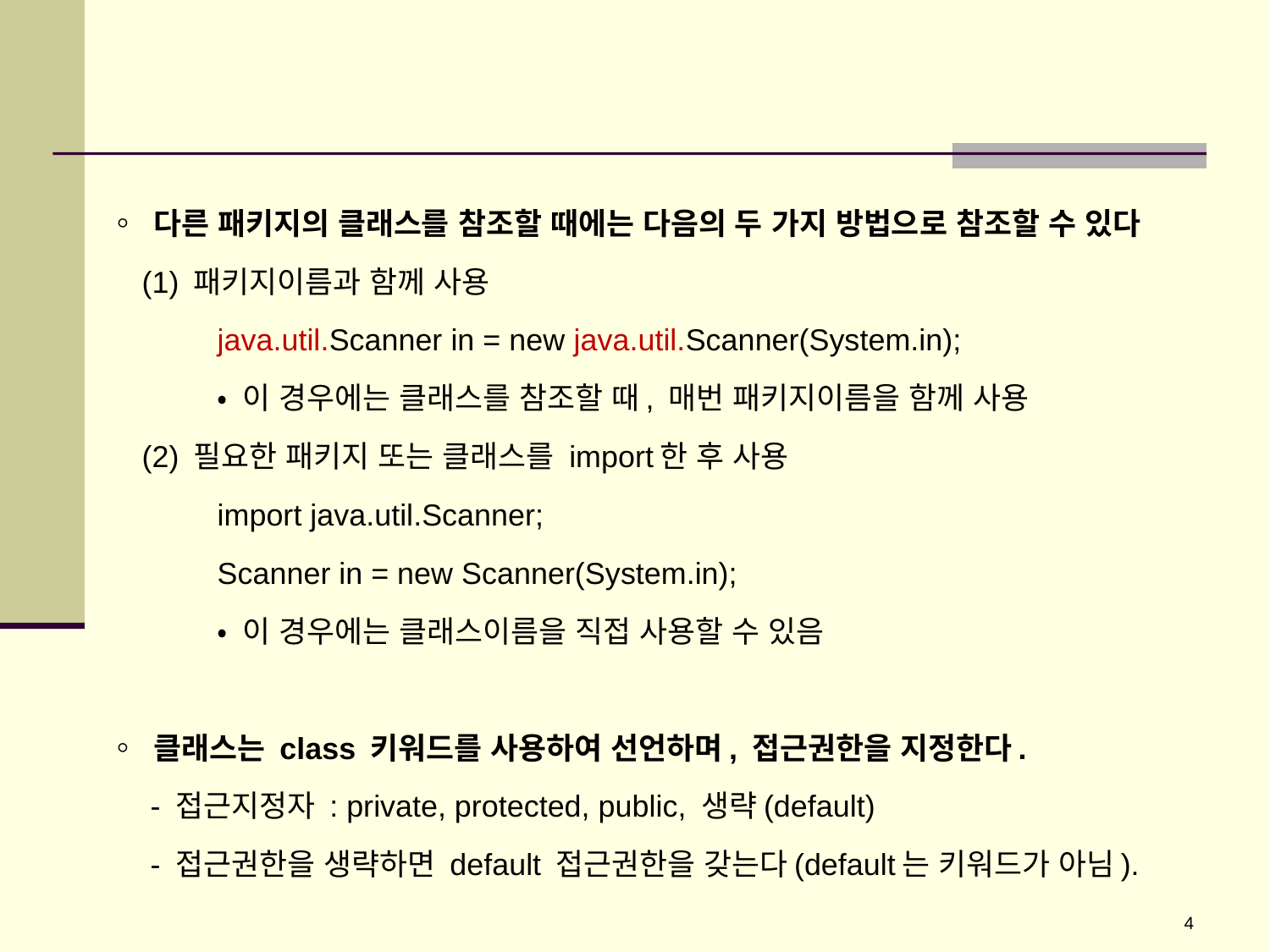

#
◦ 다른 패키지의 클래스를 참조할 때에는 다음의 두 가지 방법으로 참조할 수 있다
    (1) 패키지이름과 함께 사용
	java.util.Scanner in = new java.util.Scanner(System.in);
	• 이 경우에는 클래스를 참조할 때, 매번 패키지이름을 함께 사용
    (2) 필요한 패키지 또는 클래스를 import한 후 사용
	import java.util.Scanner;
 	Scanner in = new Scanner(System.in);
	• 이 경우에는 클래스이름을 직접 사용할 수 있음

◦ 클래스는 class 키워드를 사용하여 선언하며, 접근권한을 지정한다.
     - 접근지정자 : private, protected, public, 생략(default)
     - 접근권한을 생략하면 default 접근권한을 갖는다(default는 키워드가 아님).

4